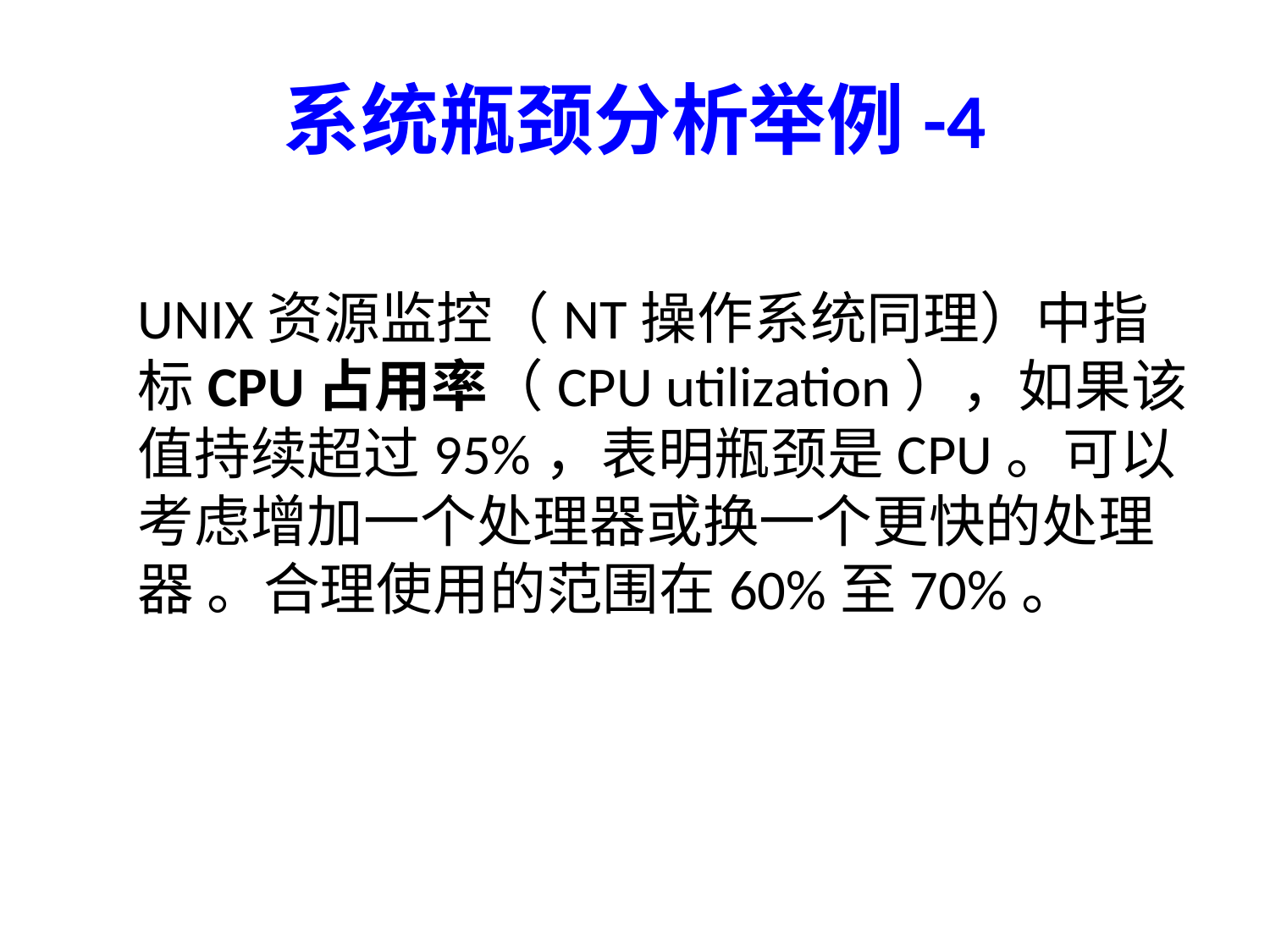

# 系统瓶颈分析举例-4
UNIX资源监控（NT操作系统同理）中指标CPU占用率（CPU utilization），如果该值持续超过95%，表明瓶颈是CPU。可以考虑增加一个处理器或换一个更快的处理器 。合理使用的范围在60%至70%。